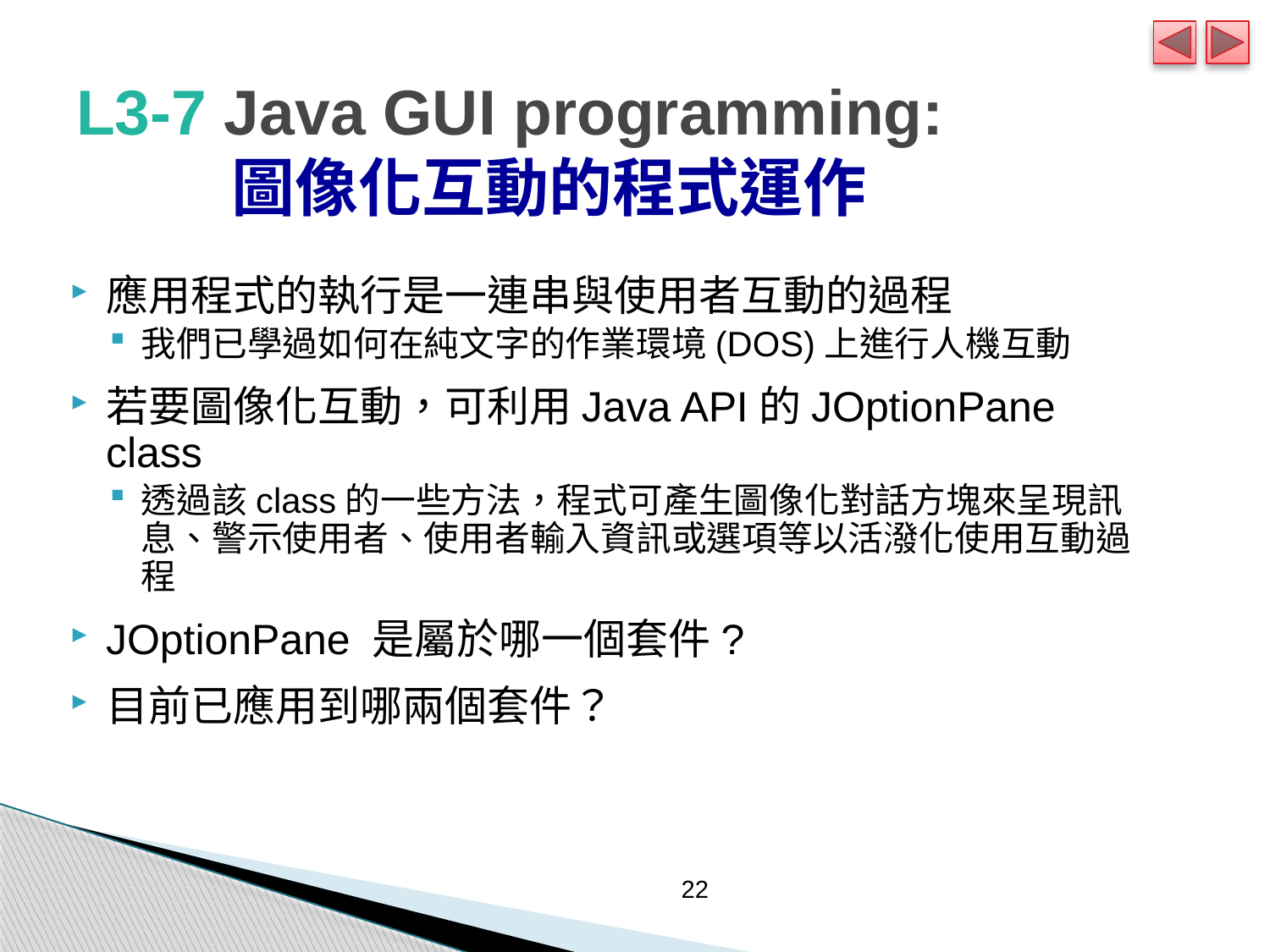

L3-7 Java GUI programming:
        圖像化互動的程式運作
應用程式的執行是一連串與使用者互動的過程
我們已學過如何在純文字的作業環境(DOS)上進行人機互動
若要圖像化互動，可利用Java API的JOptionPane class
透過該class的一些方法，程式可產生圖像化對話方塊來呈現訊息、警示使用者、使用者輸入資訊或選項等以活潑化使用互動過程
JOptionPane 是屬於哪一個套件?
目前已應用到哪兩個套件？
22